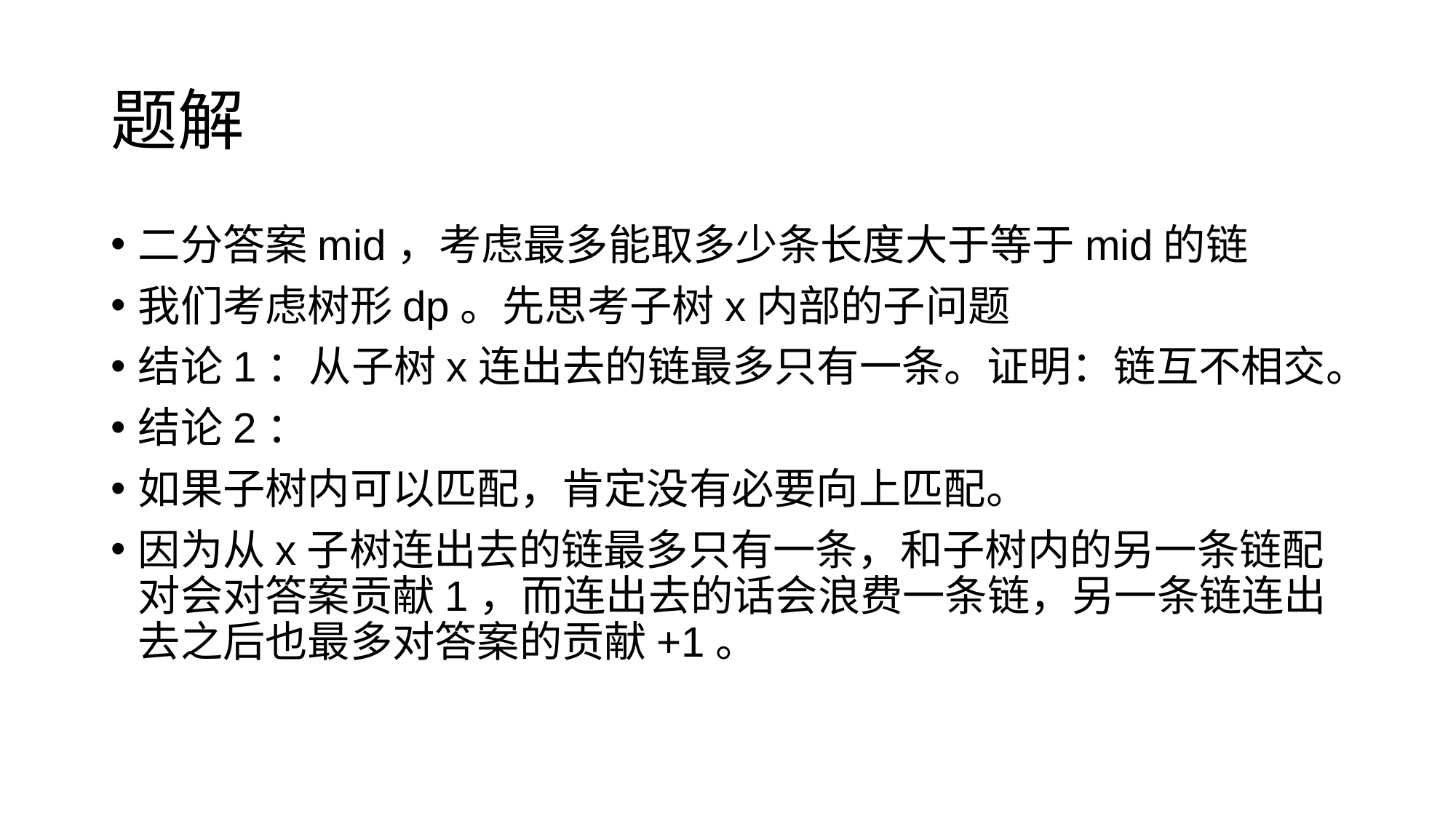

# 题解
二分答案mid，考虑最多能取多少条长度大于等于mid的链
我们考虑树形dp。先思考子树x内部的子问题
结论1：从子树x连出去的链最多只有一条。证明：链互不相交。
结论2：
如果子树内可以匹配，肯定没有必要向上匹配。
因为从x子树连出去的链最多只有一条，和子树内的另一条链配对会对答案贡献1，而连出去的话会浪费一条链，另一条链连出去之后也最多对答案的贡献+1。